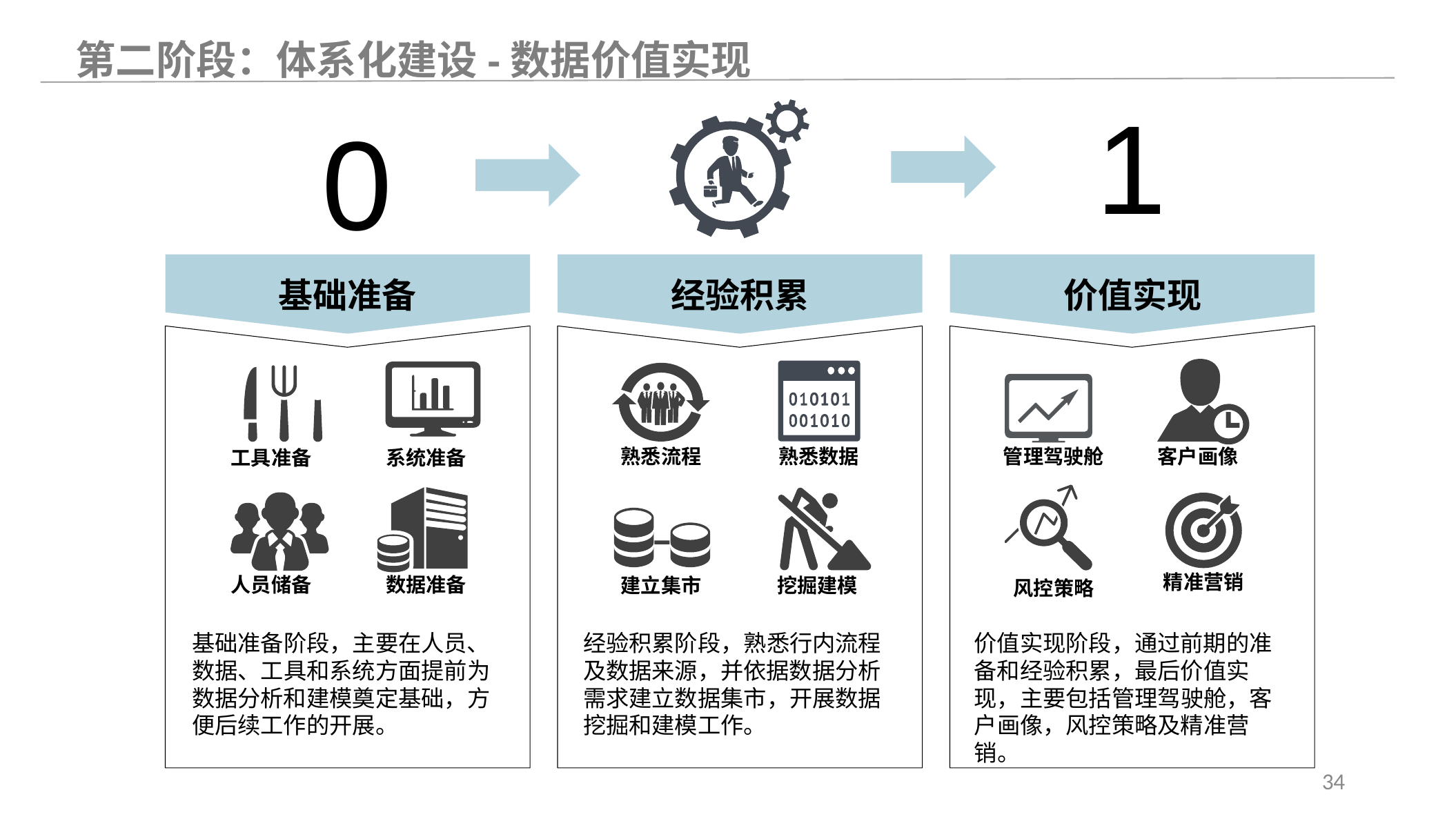

第二阶段：体系化建设-数据价值实现
1
0

基础准备
经验积累
价值实现

熟悉流程
熟悉数据
管理驾驶舱
客户画像
工具准备
系统准备

精准营销
人员储备
数据准备
建立集市
挖掘建模
风控策略
基础准备阶段，主要在人员、数据、工具和系统方面提前为数据分析和建模奠定基础，方便后续工作的开展。
经验积累阶段，熟悉行内流程及数据来源，并依据数据分析需求建立数据集市，开展数据挖掘和建模工作。
价值实现阶段，通过前期的准备和经验积累，最后价值实现，主要包括管理驾驶舱，客户画像，风控策略及精准营销。
34